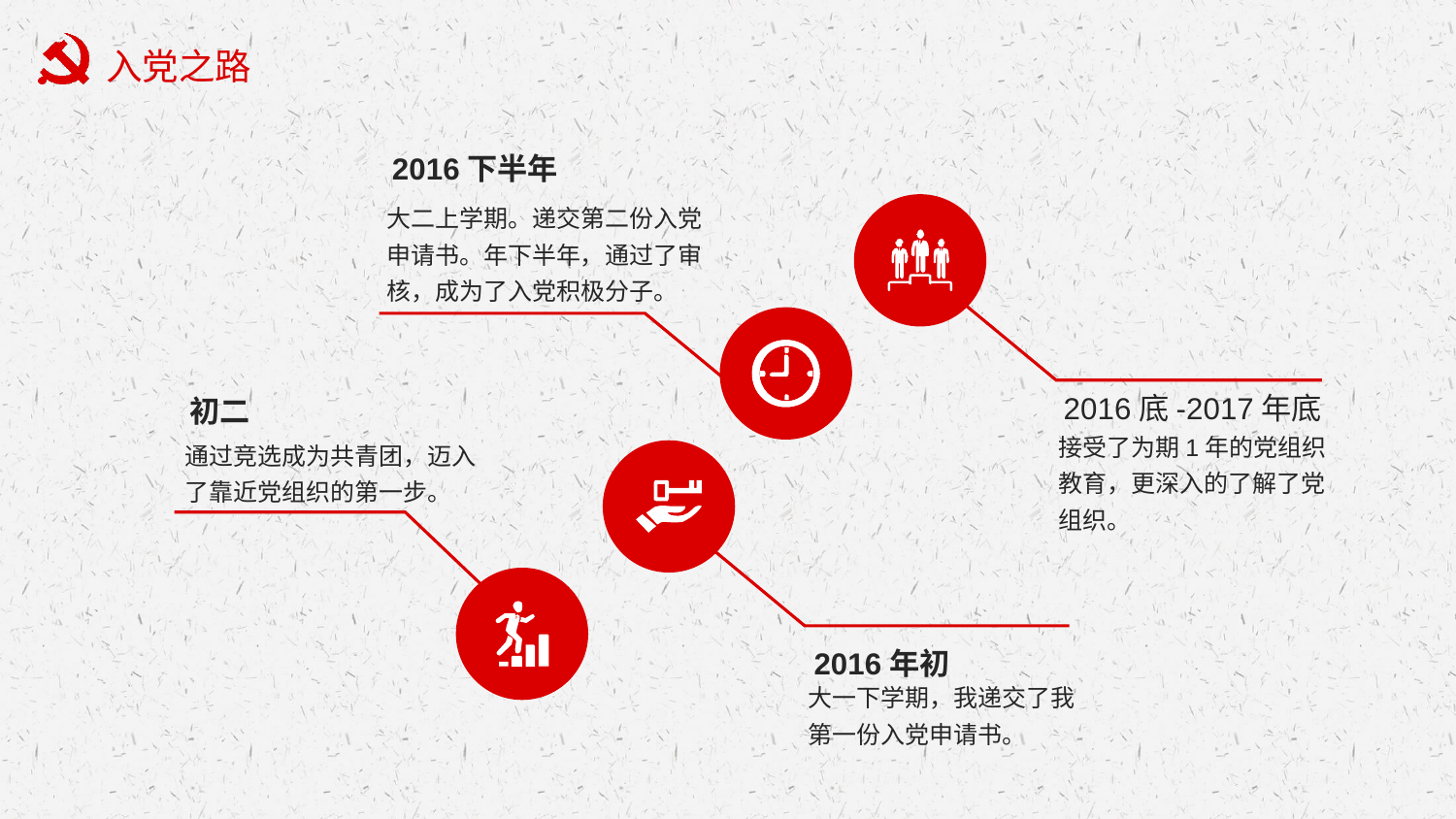

2016下半年
大二上学期。递交第二份入党申请书。年下半年，通过了审核，成为了入党积极分子。

2016底-2017年底
接受了为期1年的党组织教育，更深入的了解了党组织。
初二
通过竞选成为共青团，迈入了靠近党组织的第一步。

2016年初
大一下学期，我递交了我第一份入党申请书。